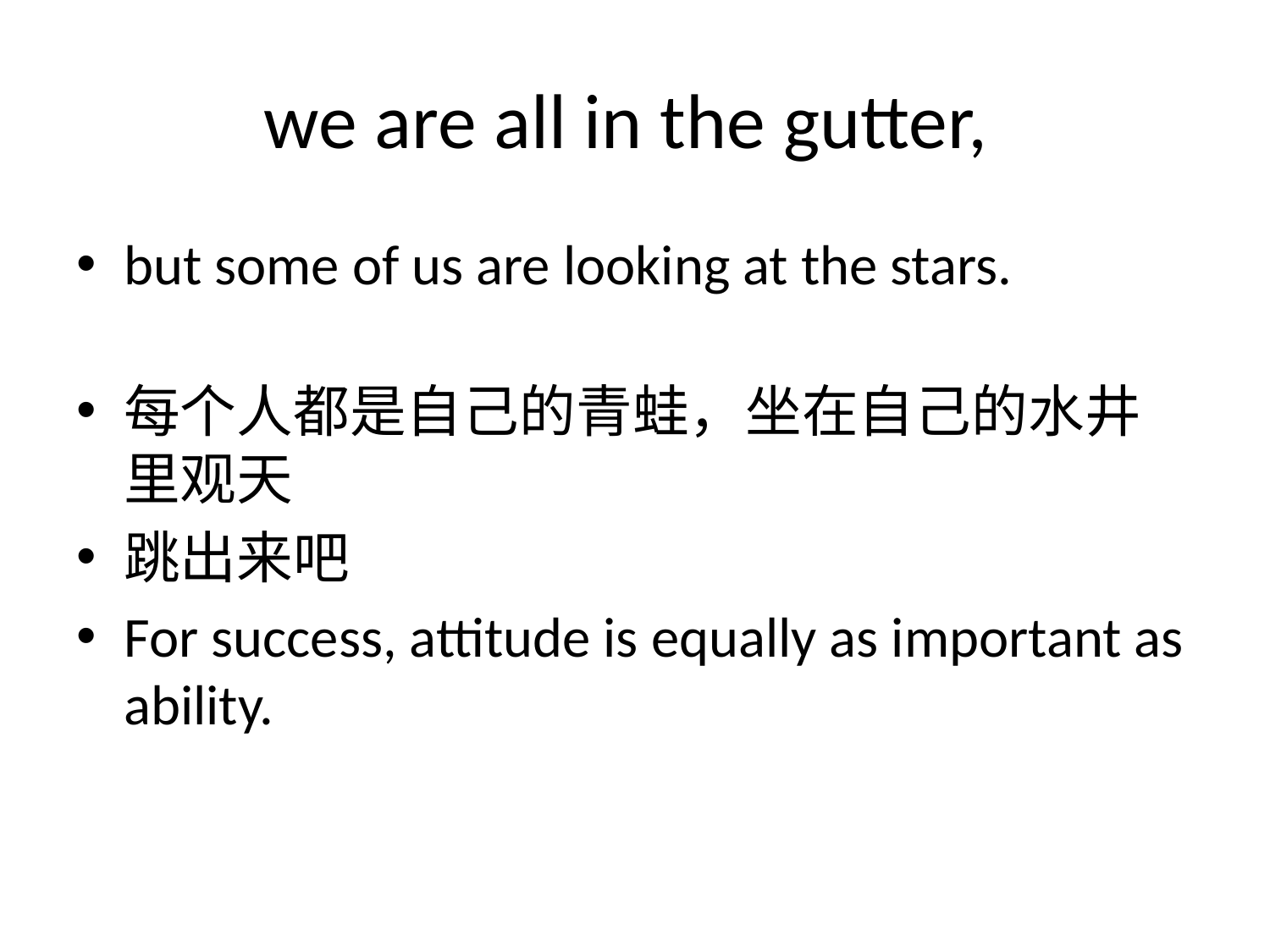

# we are all in the gutter,
but some of us are looking at the stars.
每个人都是自己的青蛙，坐在自己的水井里观天
跳出来吧
For success, attitude is equally as important as ability.